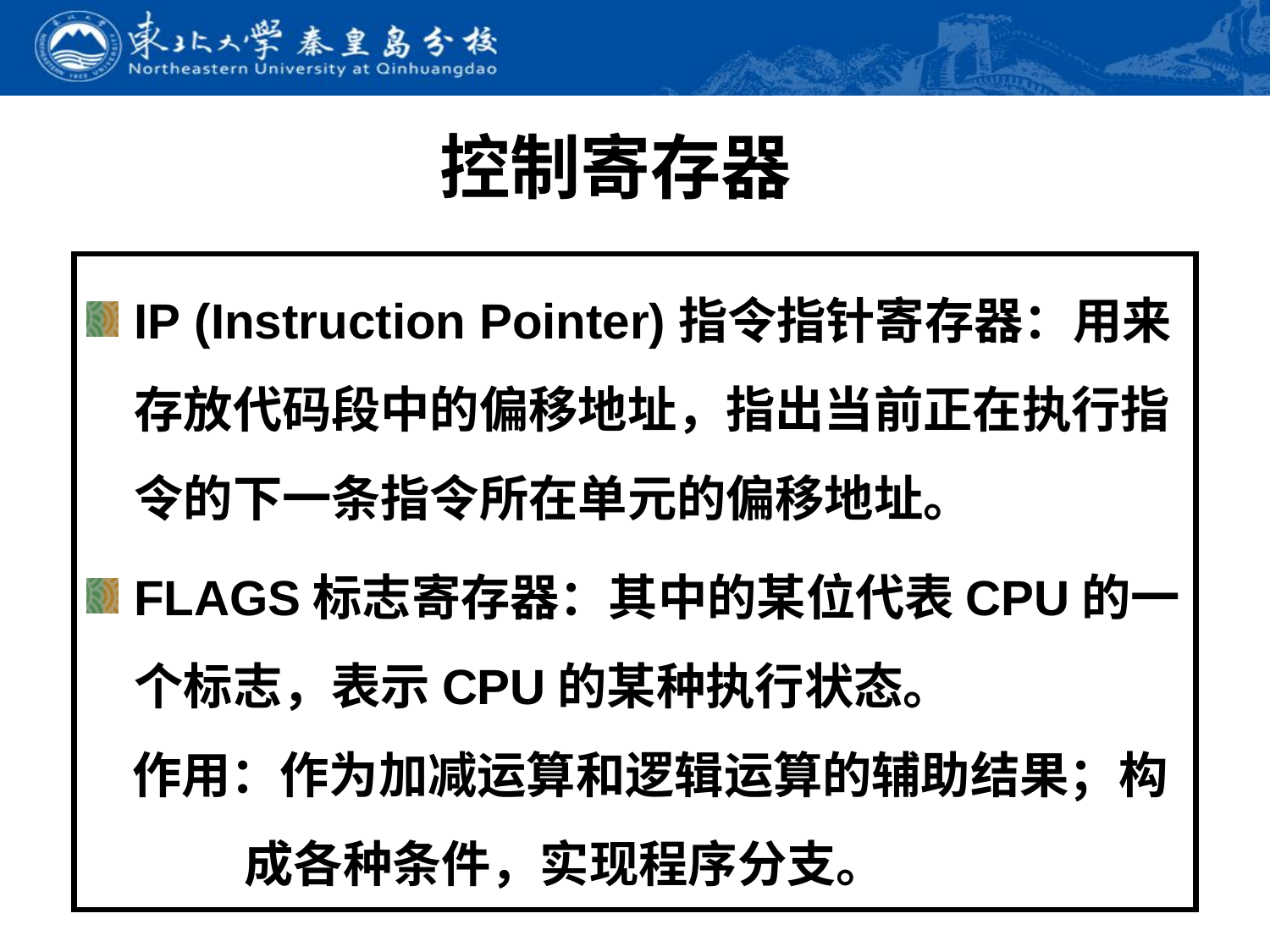

# 控制寄存器
IP (Instruction Pointer)指令指针寄存器：用来存放代码段中的偏移地址，指出当前正在执行指令的下一条指令所在单元的偏移地址。
FLAGS标志寄存器：其中的某位代表CPU的一个标志，表示CPU的某种执行状态。
   作用：作为加减运算和逻辑运算的辅助结果；构
             成各种条件，实现程序分支。